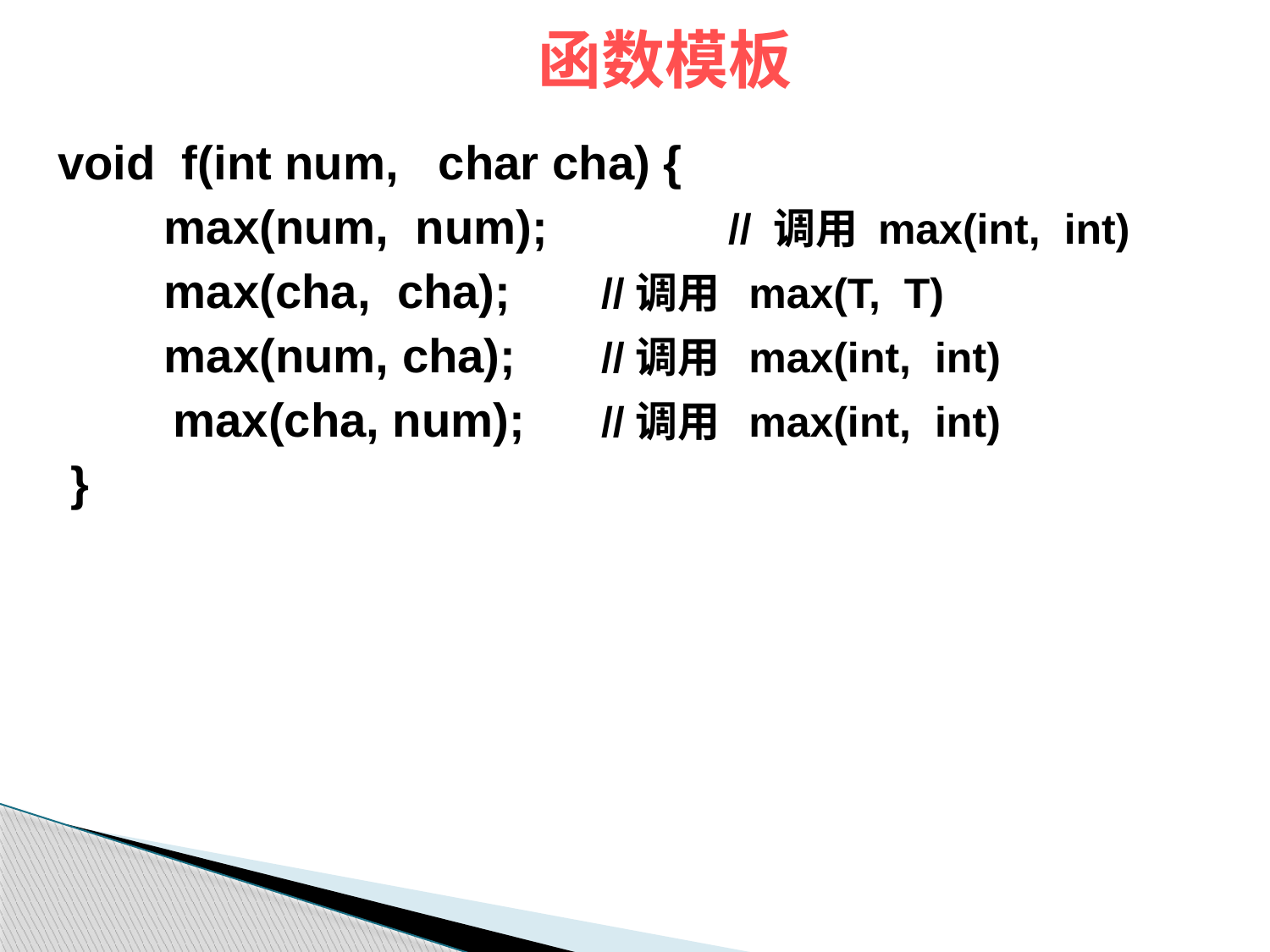

函数模板
void  f(int num,   char cha) {
        max(num,  num);    	// 调用 max(int,  int)
        max(cha,  cha);     	//调用  max(T,  T)
        max(num, cha);     	//调用  max(int,  int)
 	      max(cha, num);     	//调用  max(int,  int)
 }